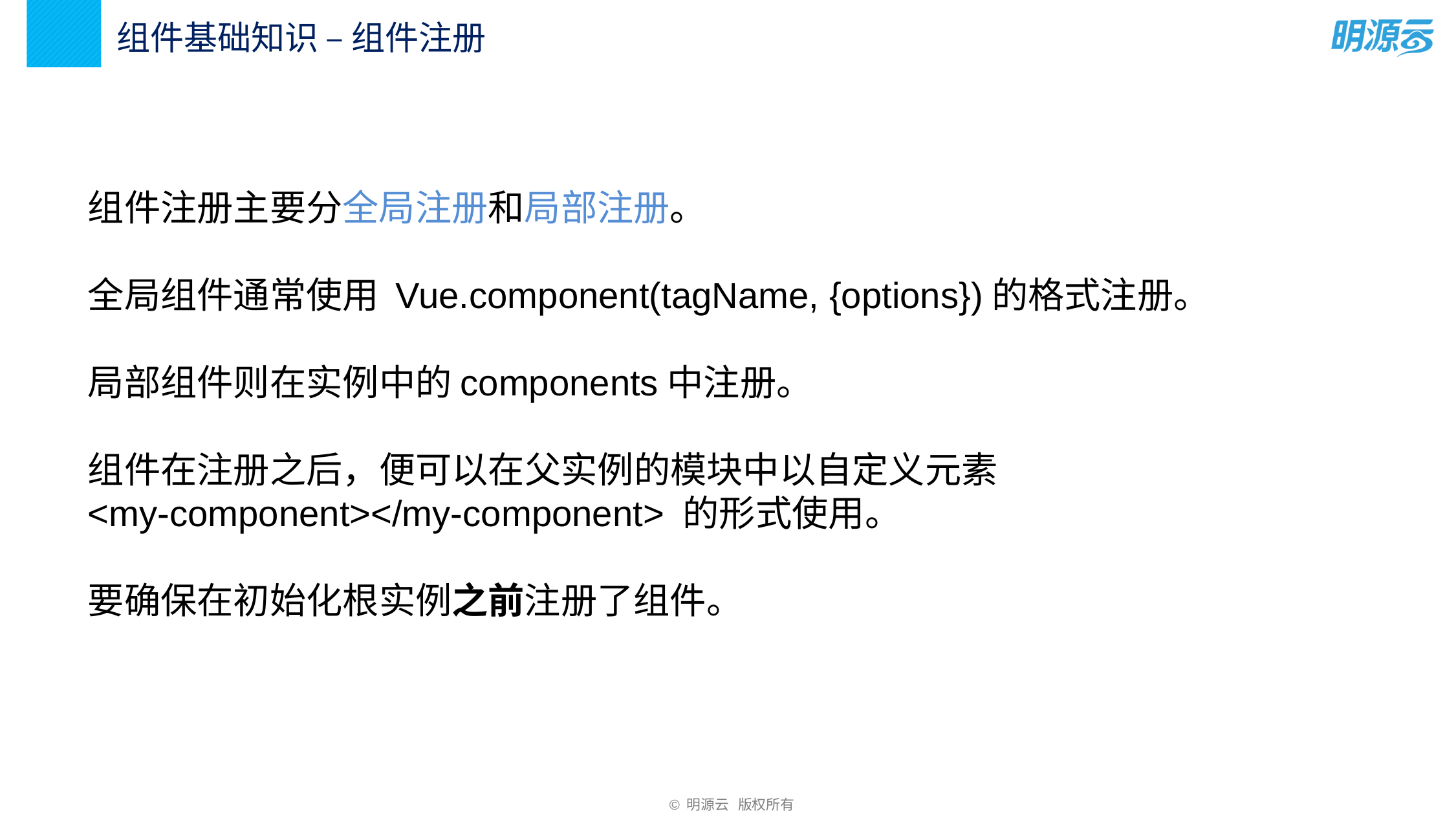

组件基础知识 – 组件注册
组件注册主要分全局注册和局部注册。

全局组件通常使用 Vue.component(tagName, {options})的格式注册。

局部组件则在实例中的components中注册。

组件在注册之后，便可以在父实例的模块中以自定义元素
<my-component></my-component> 的形式使用。

要确保在初始化根实例之前注册了组件。